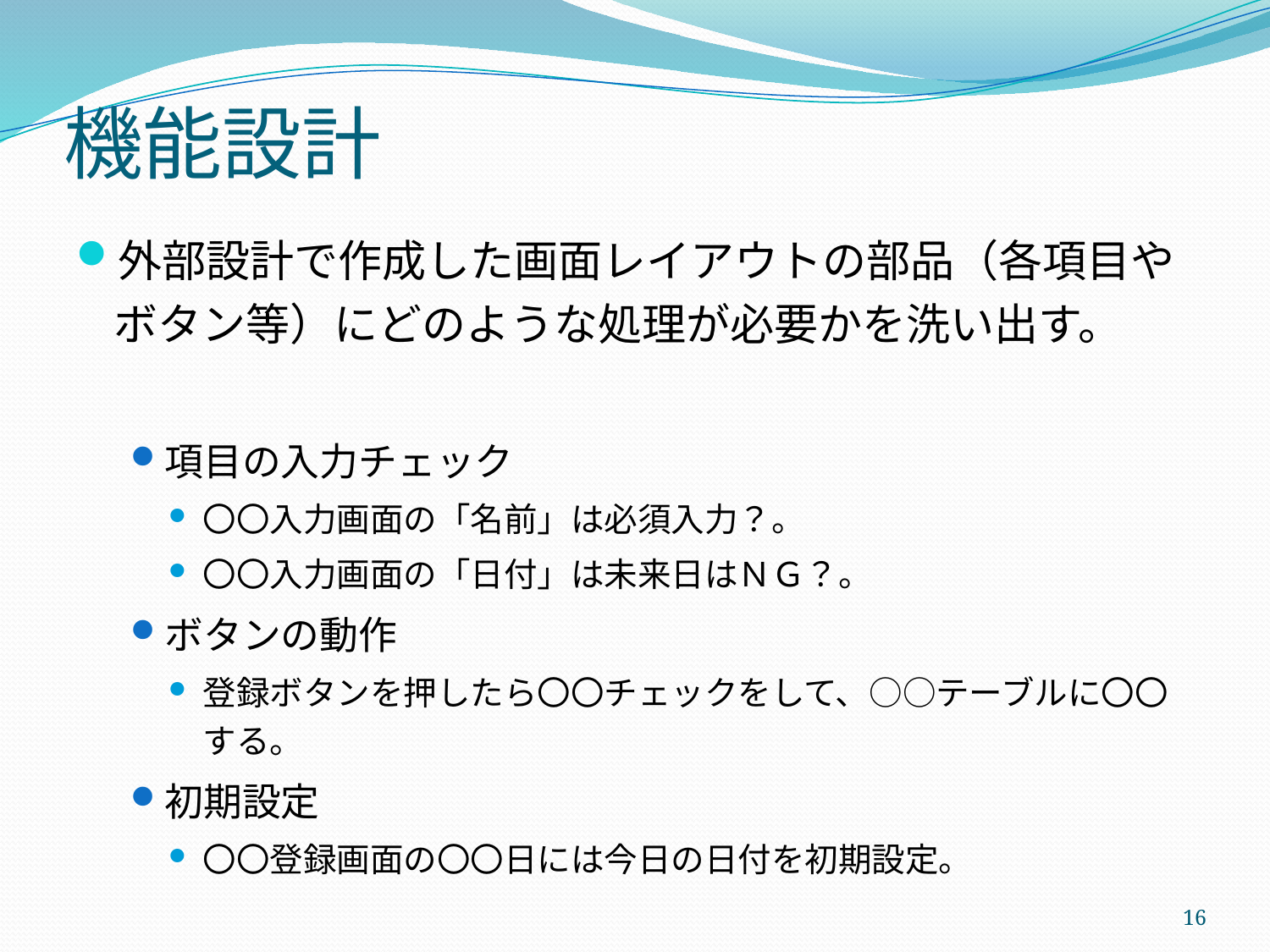

# 機能設計
外部設計で作成した画面レイアウトの部品（各項目やボタン等）にどのような処理が必要かを洗い出す。

項目の入力チェック
〇〇入力画面の「名前」は必須入力？。
〇〇入力画面の「日付」は未来日はＮＧ？。
ボタンの動作
登録ボタンを押したら〇〇チェックをして、○○テーブルに〇〇する。
初期設定
〇〇登録画面の〇〇日には今日の日付を初期設定。
16